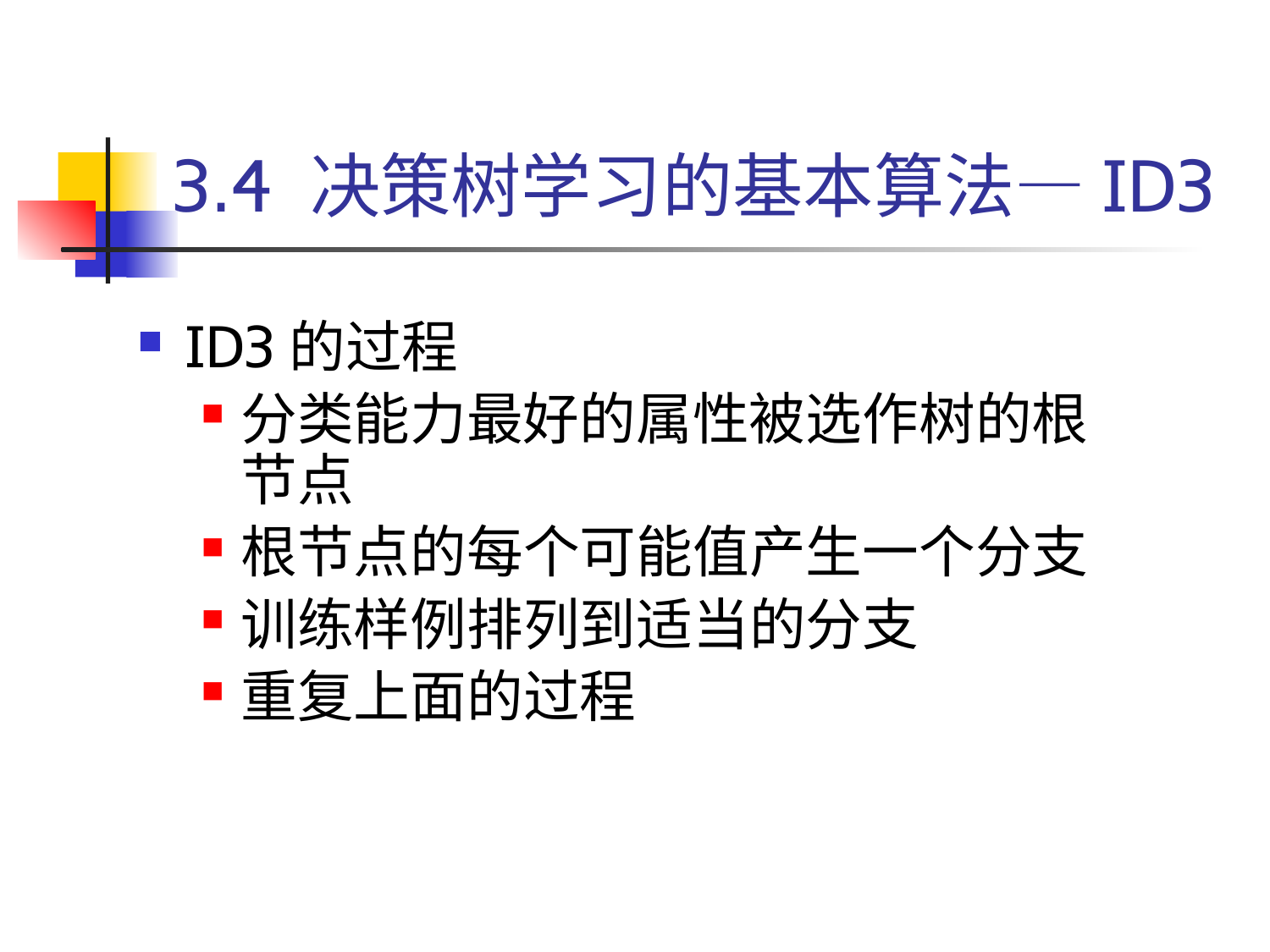

# 3.4 决策树学习的基本算法—ID3
ID3的过程
分类能力最好的属性被选作树的根节点
根节点的每个可能值产生一个分支
训练样例排列到适当的分支
重复上面的过程